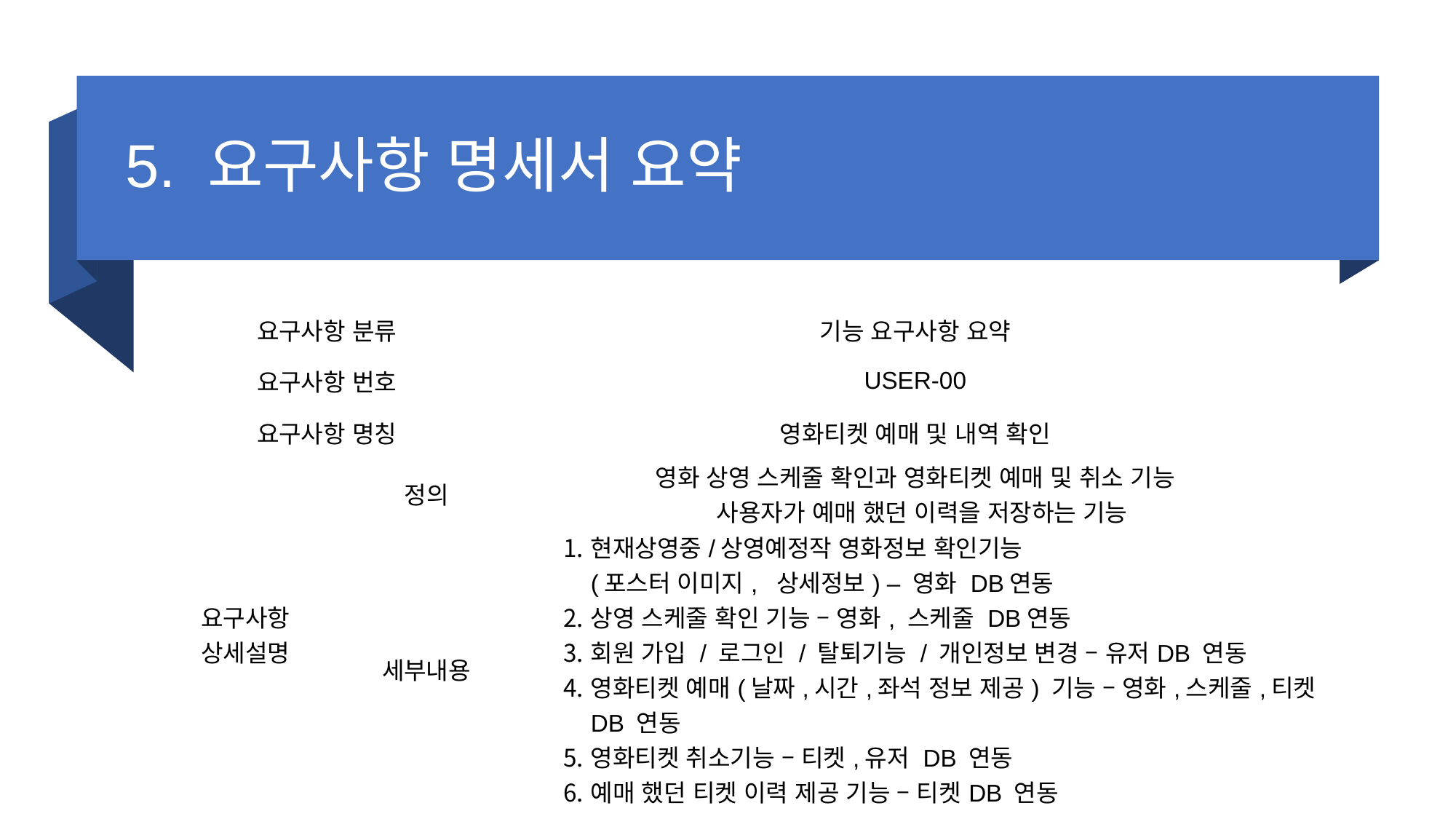

# 5. 요구사항 명세서 요약

| 요구사항 분류 |  | 기능 요구사항 요약 |
| --- | --- | --- |
| 요구사항 번호 |  | USER-00 |
| 요구사항 명칭 |  | 영화티켓 예매 및 내역 확인 |
| 요구사항 상세설명 | 정의 | 영화 상영 스케줄 확인과 영화티켓 예매 및 취소 기능 사용자가 예매 했던 이력을 저장하는 기능 |
|  | 세부내용 | 현재상영중/상영예정작 영화정보 확인기능 (포스터 이미지, 상세정보) – 영화 DB연동 상영 스케줄 확인 기능 – 영화, 스케줄 DB연동 회원 가입 / 로그인 / 탈퇴기능 / 개인정보 변경 – 유저DB 연동 영화티켓 예매(날짜,시간,좌석 정보 제공) 기능 – 영화,스케줄,티켓 DB 연동 영화티켓 취소기능 – 티켓,유저 DB 연동 예매 했던 티켓 이력 제공 기능 – 티켓DB 연동 |